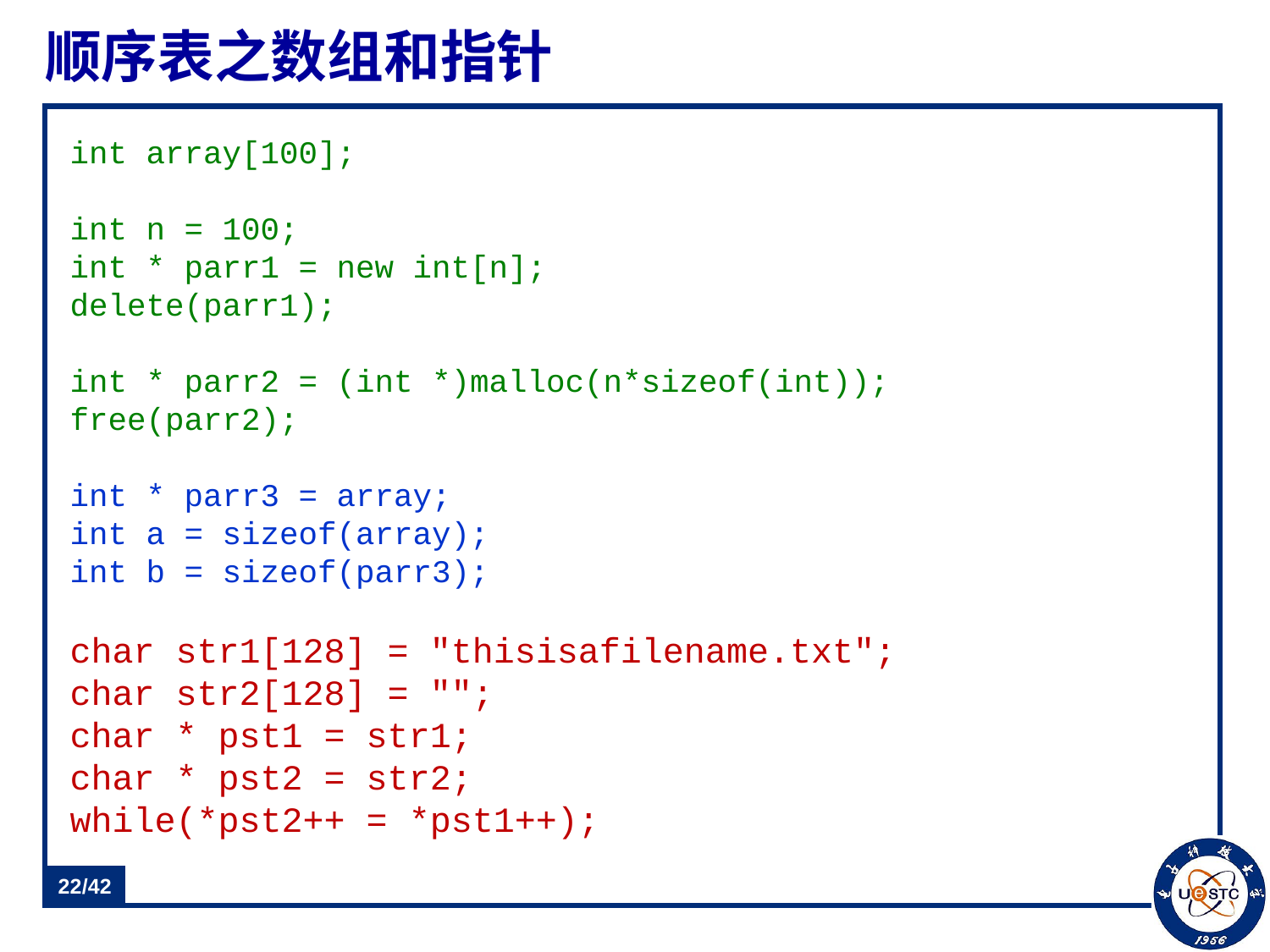

# 顺序表之数组和指针
int array[100];

int n = 100;
int * parr1 = new int[n];
delete(parr1);

int * parr2 = (int *)malloc(n*sizeof(int));
free(parr2);

int * parr3 = array;
int a = sizeof(array);
int b = sizeof(parr3);

char str1[128] = "thisisafilename.txt";
char str2[128] = "";
char * pst1 = str1;
char * pst2 = str2;
while(*pst2++ = *pst1++);
22/42